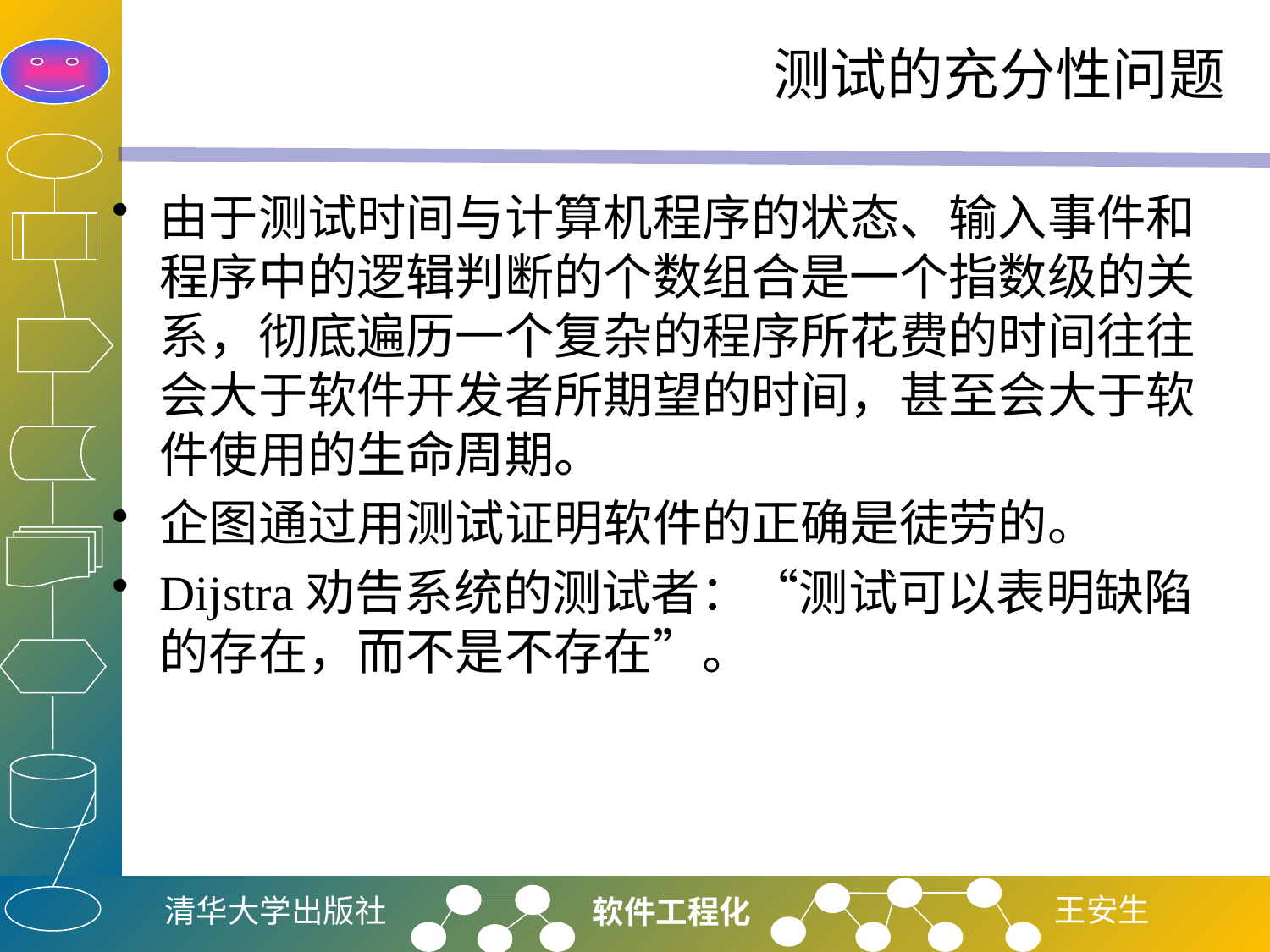

# 测试的充分性问题
由于测试时间与计算机程序的状态、输入事件和程序中的逻辑判断的个数组合是一个指数级的关系，彻底遍历一个复杂的程序所花费的时间往往会大于软件开发者所期望的时间，甚至会大于软件使用的生命周期。
企图通过用测试证明软件的正确是徒劳的。
Dijstra劝告系统的测试者：“测试可以表明缺陷的存在，而不是不存在”。